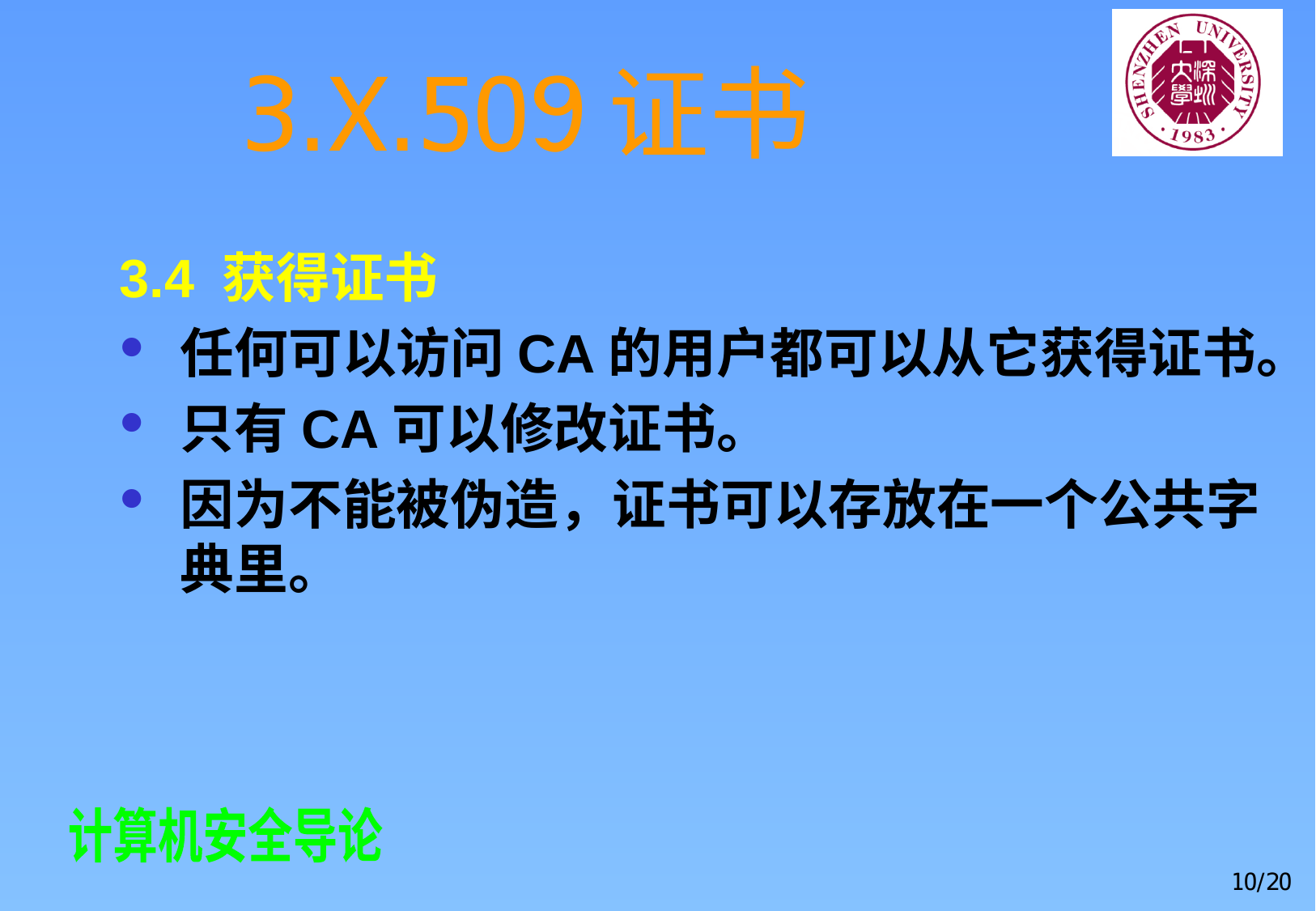

# 3.X.509证书
3.4 获得证书
任何可以访问CA的用户都可以从它获得证书。
只有CA可以修改证书。
因为不能被伪造，证书可以存放在一个公共字典里。
10/20